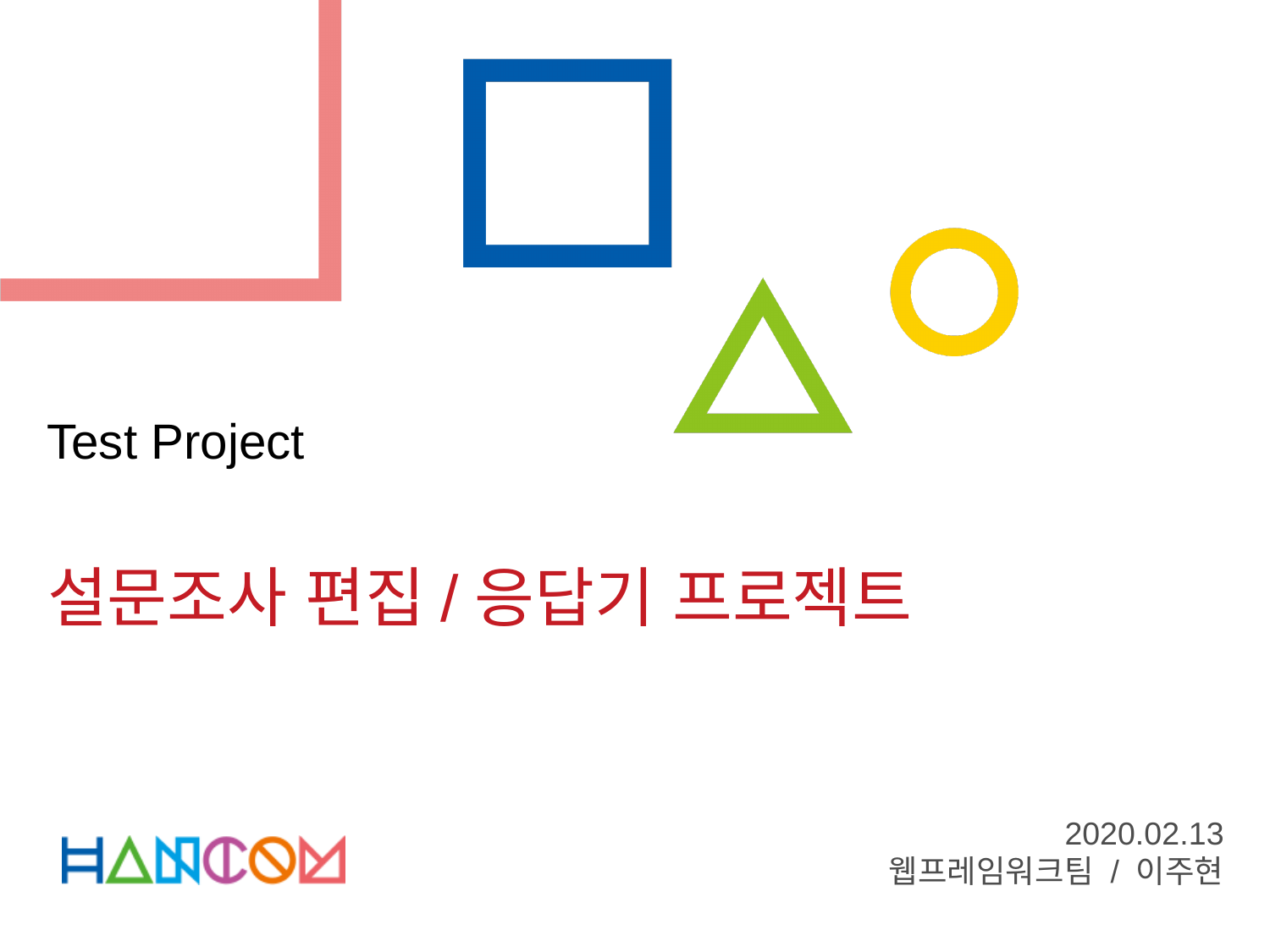

Test Project
설문조사 편집/응답기 프로젝트
2020.02.13
웹프레임워크팀 / 이주현